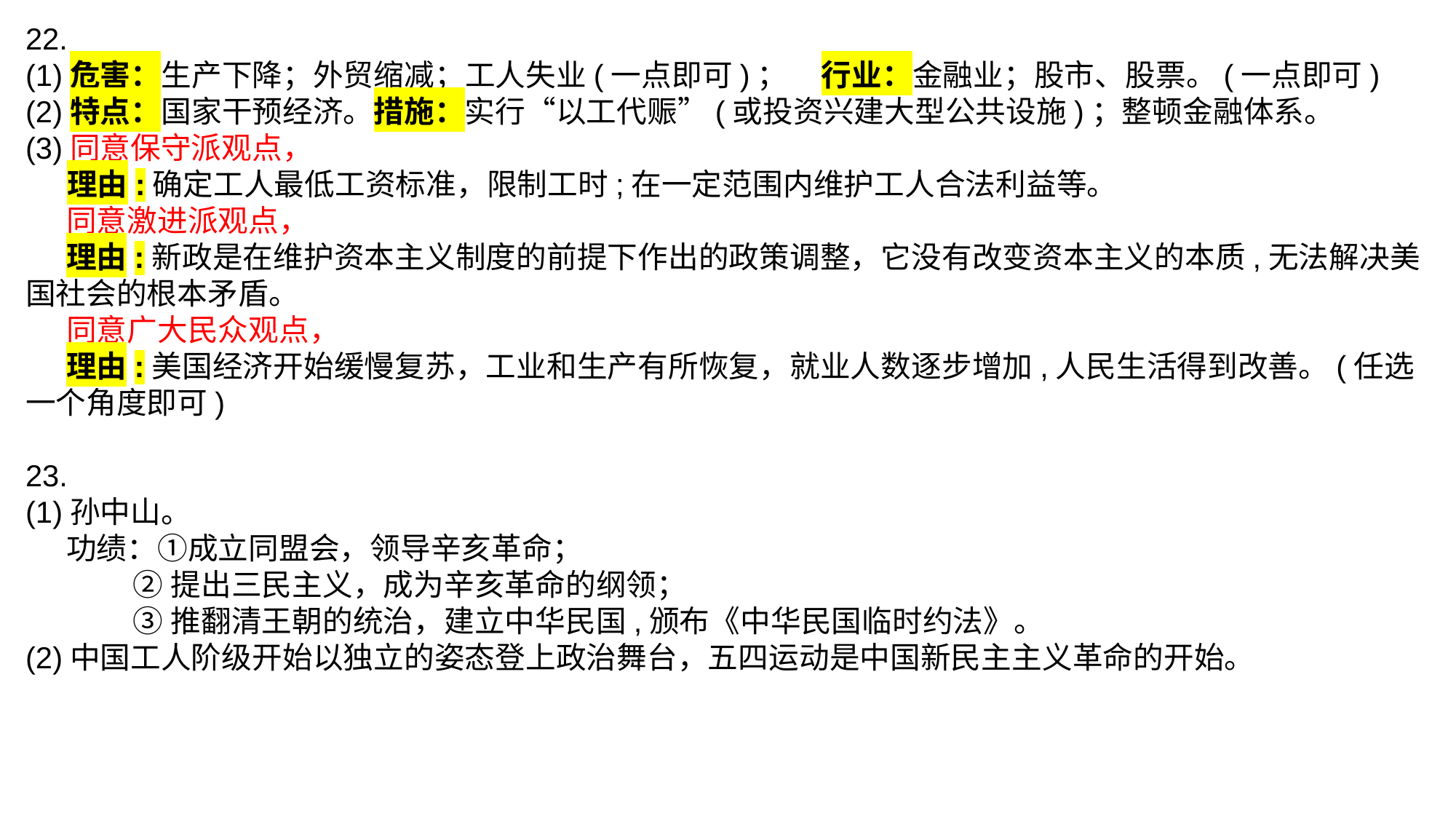

22.
(1)危害：生产下降；外贸缩减；工人失业(一点即可)；     行业：金融业；股市、股票。(一点即可)
(2)特点：国家干预经济。措施：实行“以工代赈”(或投资兴建大型公共设施)；整顿金融体系。
(3)同意保守派观点，
     理由:确定工人最低工资标准，限制工时;在一定范围内维护工人合法利益等。
     同意激进派观点，
     理由:新政是在维护资本主义制度的前提下作出的政策调整，它没有改变资本主义的本质,无法解决美国社会的根本矛盾。
     同意广大民众观点，
     理由:美国经济开始缓慢复苏，工业和生产有所恢复，就业人数逐步增加,人民生活得到改善。(任选一个角度即可)

23.
(1)孙中山。
     功绩：①成立同盟会，领导辛亥革命；
                ②提出三民主义，成为辛亥革命的纲领；
                ③推翻清王朝的统治，建立中华民国,颁布《中华民国临时约法》。
(2)中国工人阶级开始以独立的姿态登上政治舞台，五四运动是中国新民主主义革命的开始。